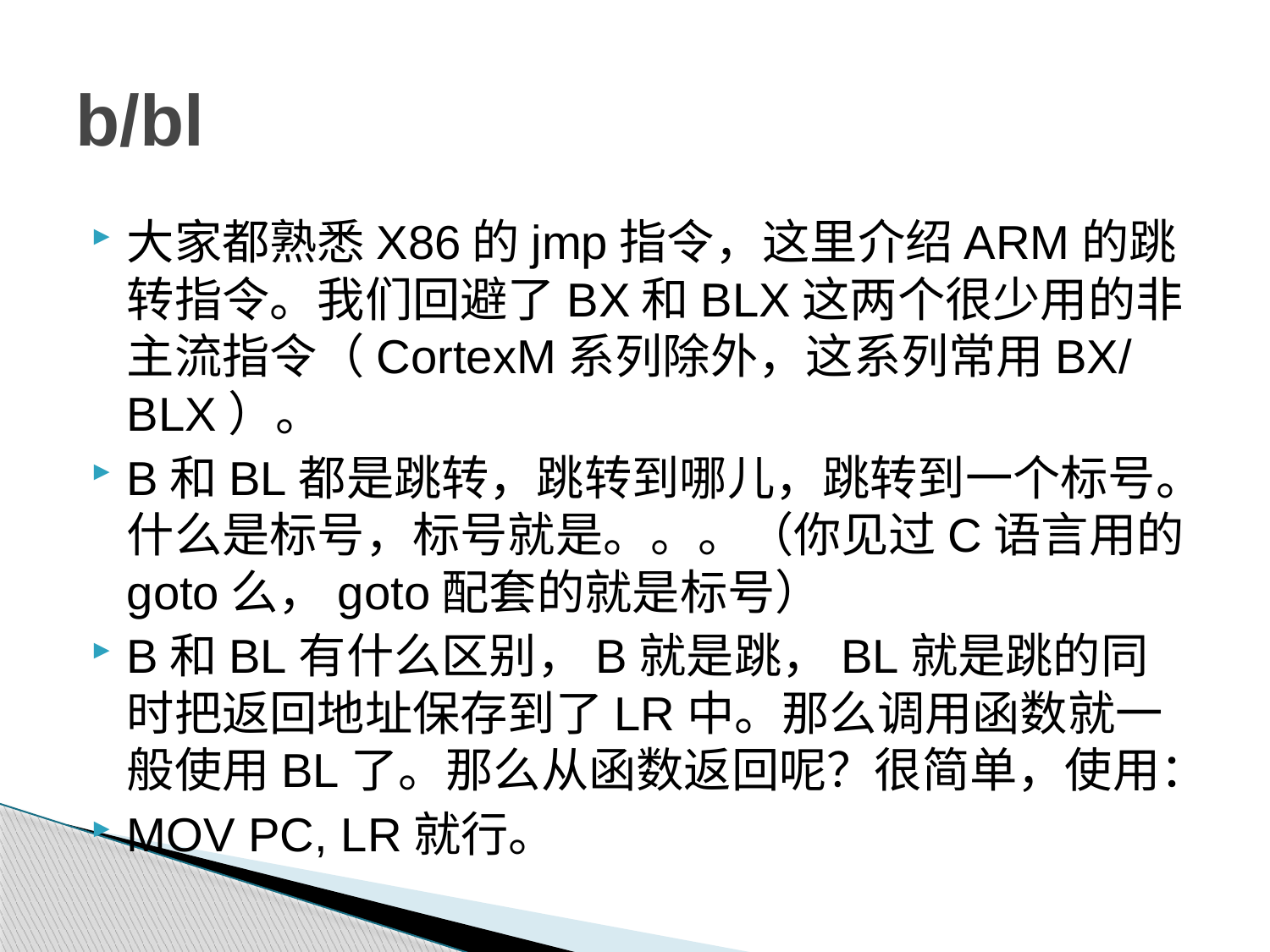

# b/bl
大家都熟悉X86的jmp指令，这里介绍ARM的跳转指令。我们回避了BX和BLX这两个很少用的非主流指令（CortexM系列除外，这系列常用BX/BLX）。
B和BL都是跳转，跳转到哪儿，跳转到一个标号。什么是标号，标号就是。。。（你见过C语言用的goto么，goto配套的就是标号）
B和BL有什么区别，B就是跳，BL就是跳的同时把返回地址保存到了LR中。那么调用函数就一般使用BL了。那么从函数返回呢？很简单，使用：
MOV PC, LR就行。